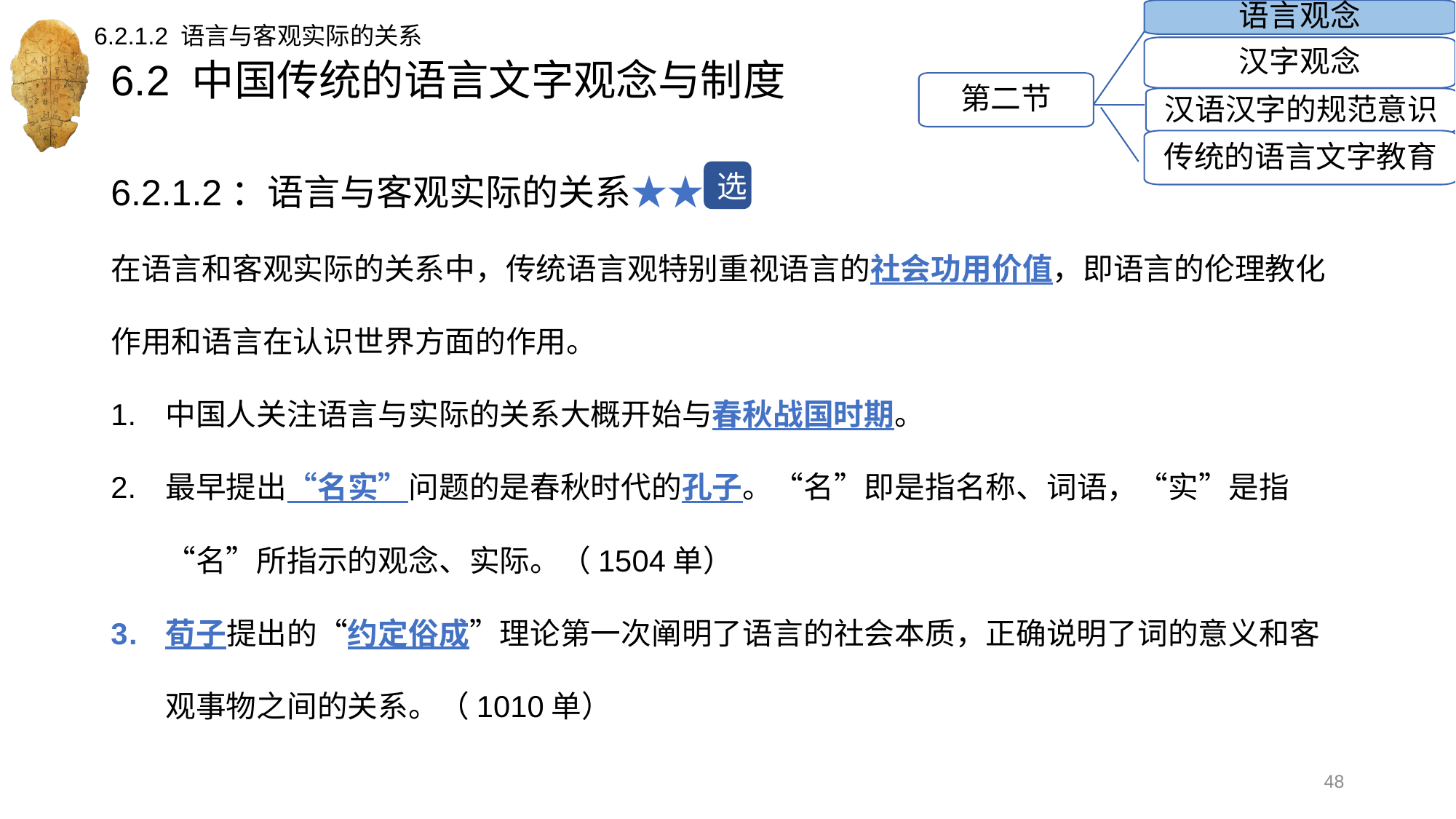

语言观念
6.2.1.2 语言与客观实际的关系
汉字观念
# 6.2 中国传统的语言文字观念与制度

第二节
汉语汉字的规范意识

传统的语言文字教育
6.2.1.2：语言与客观实际的关系★★
在语言和客观实际的关系中，传统语言观特别重视语言的社会功用价值，即语言的伦理教化作用和语言在认识世界方面的作用。
中国人关注语言与实际的关系大概开始与春秋战国时期。
最早提出“名实”问题的是春秋时代的孔子。“名”即是指名称、词语，“实”是指“名”所指示的观念、实际。（1504单）
荀子提出的“约定俗成”理论第一次阐明了语言的社会本质，正确说明了词的意义和客观事物之间的关系。（1010单）
选
48